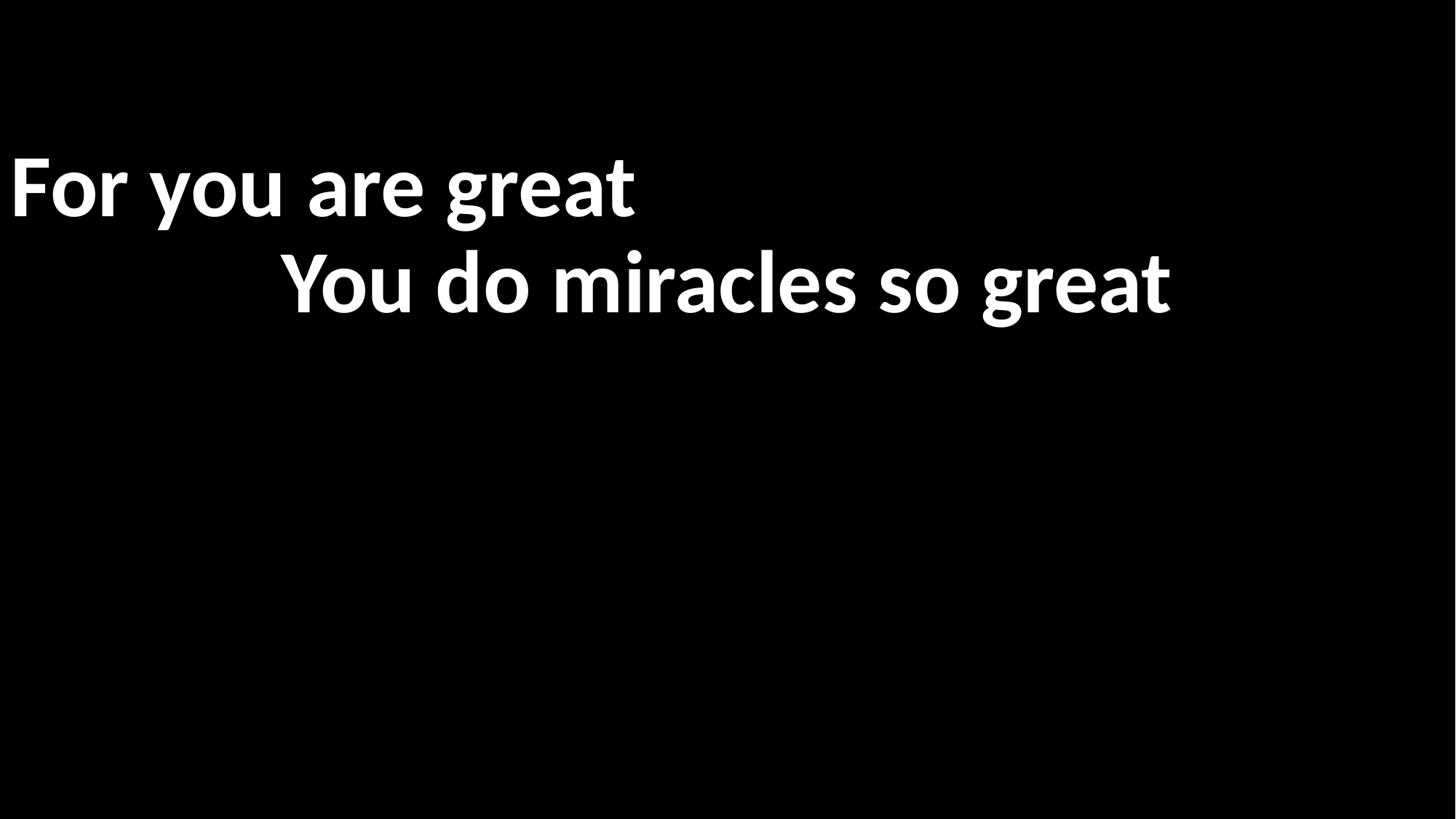

For you are great
You do miracles so great
나의 주는 위대하신 하나님